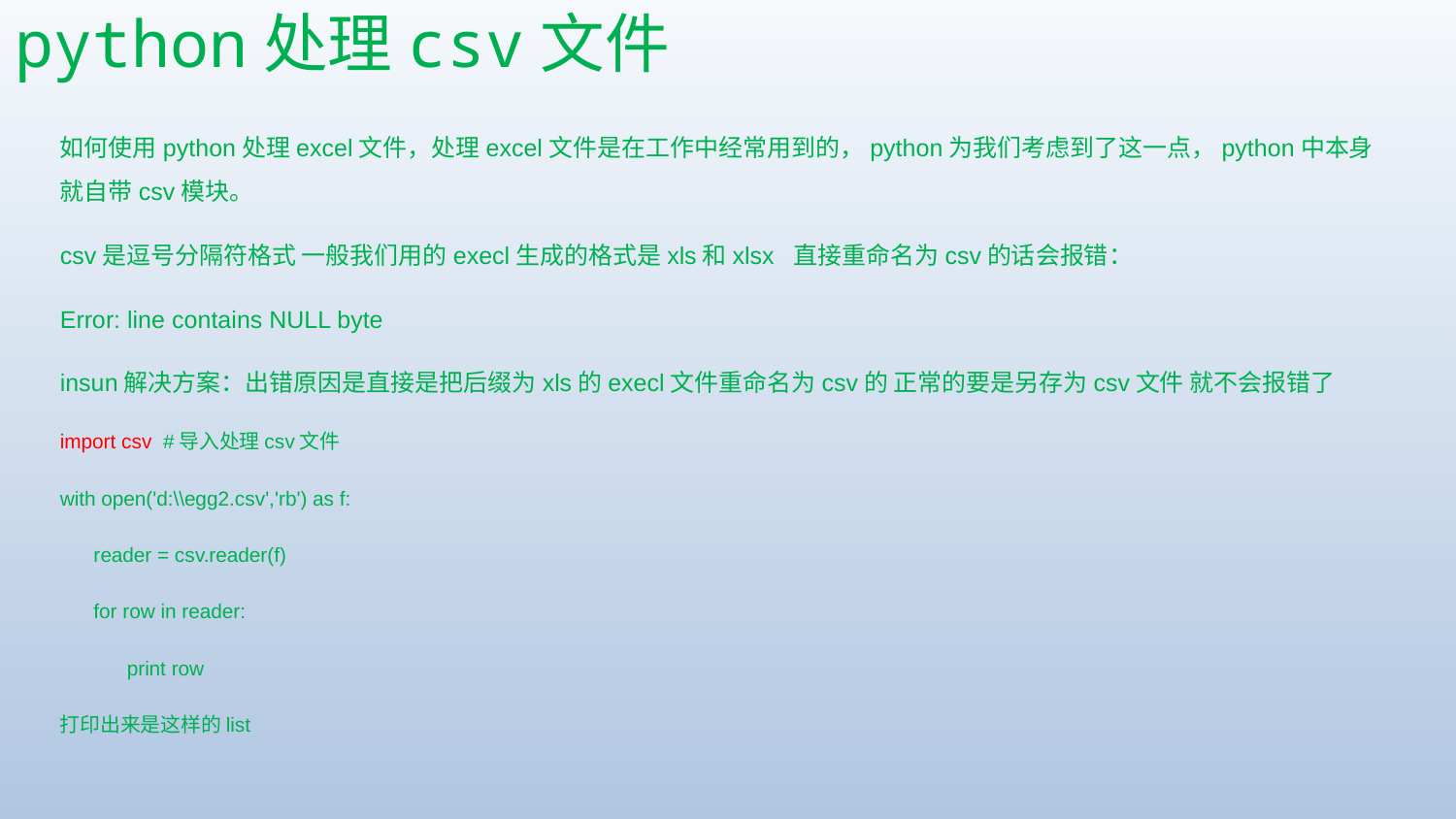

# python处理csv文件
如何使用python处理excel文件，处理excel文件是在工作中经常用到的，python为我们考虑到了这一点，python中本身就自带csv模块。
csv是逗号分隔符格式 一般我们用的execl生成的格式是xls和xlsx  直接重命名为csv的话会报错：
Error: line contains NULL byte
insun解决方案：出错原因是直接是把后缀为xls的execl文件重命名为csv的 正常的要是另存为csv文件 就不会报错了
import csv  #导入处理csv文件
with open('d:\\egg2.csv','rb') as f:
      reader = csv.reader(f)
      for row in reader:
            print row
打印出来是这样的list